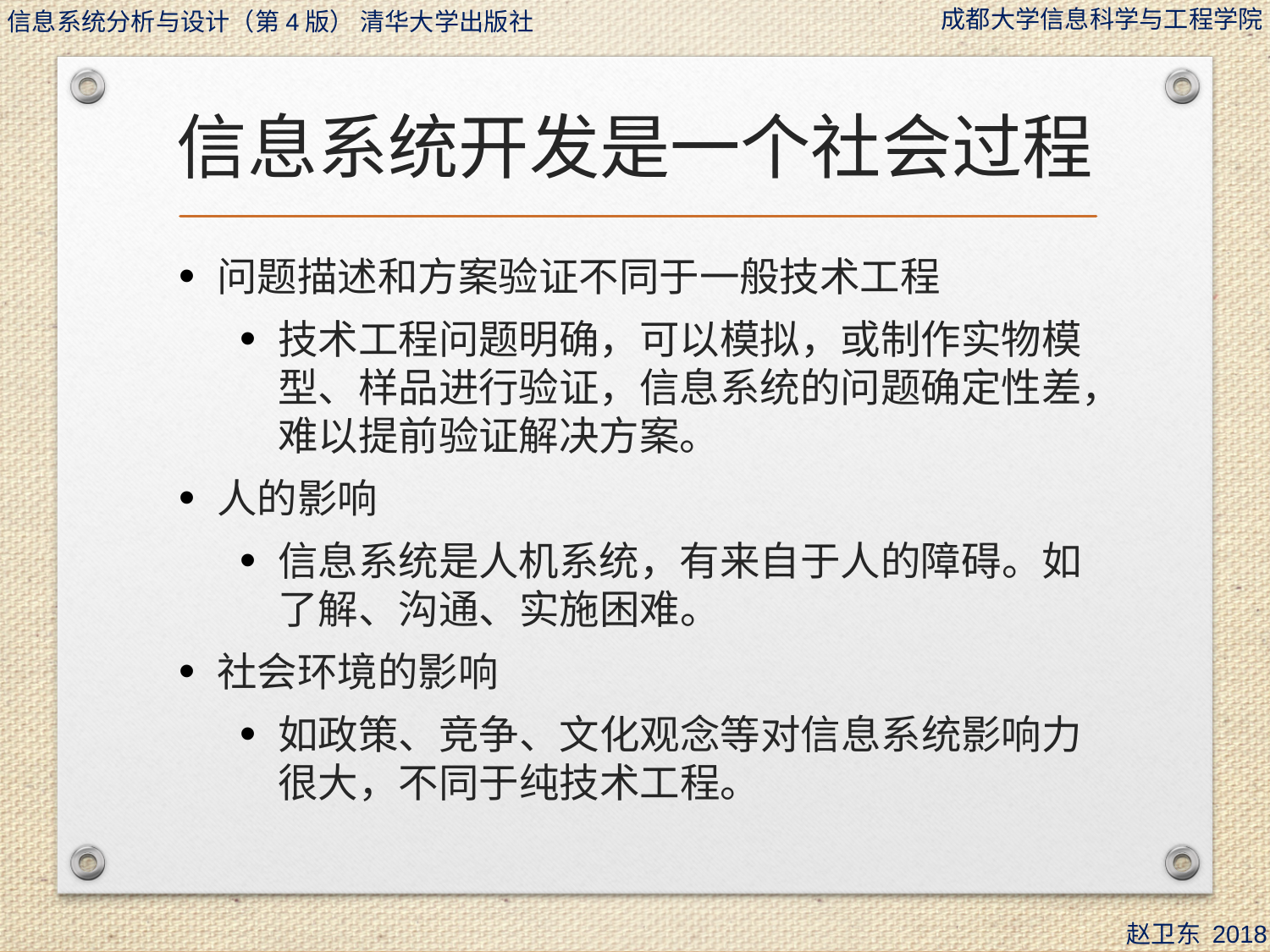

# 信息系统开发是一个社会过程
问题描述和方案验证不同于一般技术工程
技术工程问题明确，可以模拟，或制作实物模型、样品进行验证，信息系统的问题确定性差，难以提前验证解决方案。
人的影响
信息系统是人机系统，有来自于人的障碍。如了解、沟通、实施困难。
社会环境的影响
如政策、竞争、文化观念等对信息系统影响力很大，不同于纯技术工程。